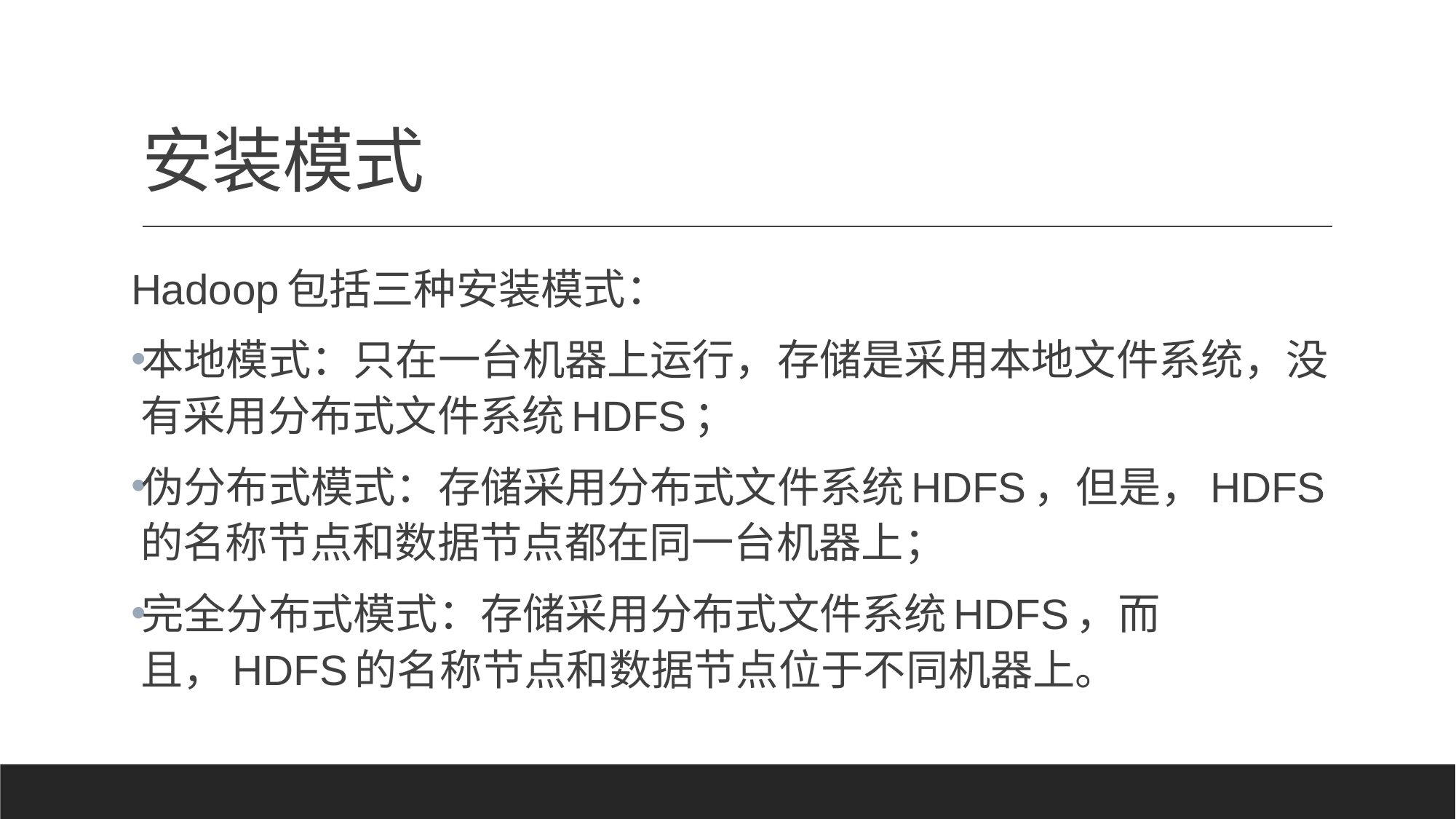

# 安装模式
Hadoop包括三种安装模式：
本地模式：只在一台机器上运行，存储是采用本地文件系统，没有采用分布式文件系统HDFS；
伪分布式模式：存储采用分布式文件系统HDFS，但是，HDFS的名称节点和数据节点都在同一台机器上；
完全分布式模式：存储采用分布式文件系统HDFS，而且，HDFS的名称节点和数据节点位于不同机器上。